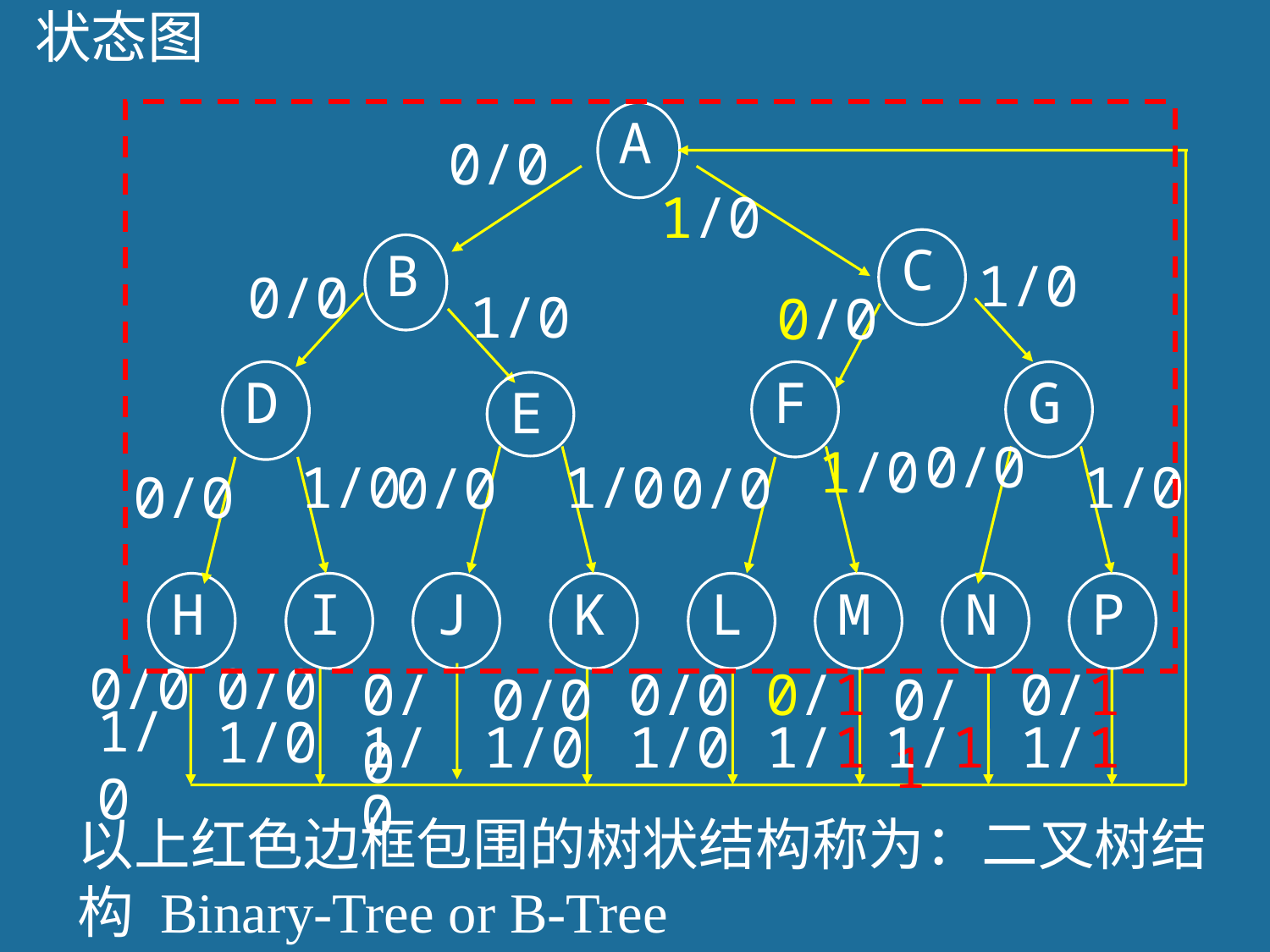

状态图

A

0/0

B

0/0

1/0

1/0
C

1/0

G

0/0

D

1/0

E

0/0

F

0/0

N

1/0

M

1/0

I

1/0

K

1/0

P

0/0

J

0/0

L

0/0

H

0/0

1/0
0/0

1/0
0/0

1/0
0/1

1/1
0/1

1/1
0/0

1/0
0/1

1/1
以上红色边框包围的树状结构称为：二叉树结构 Binary-Tree or B-Tree
49